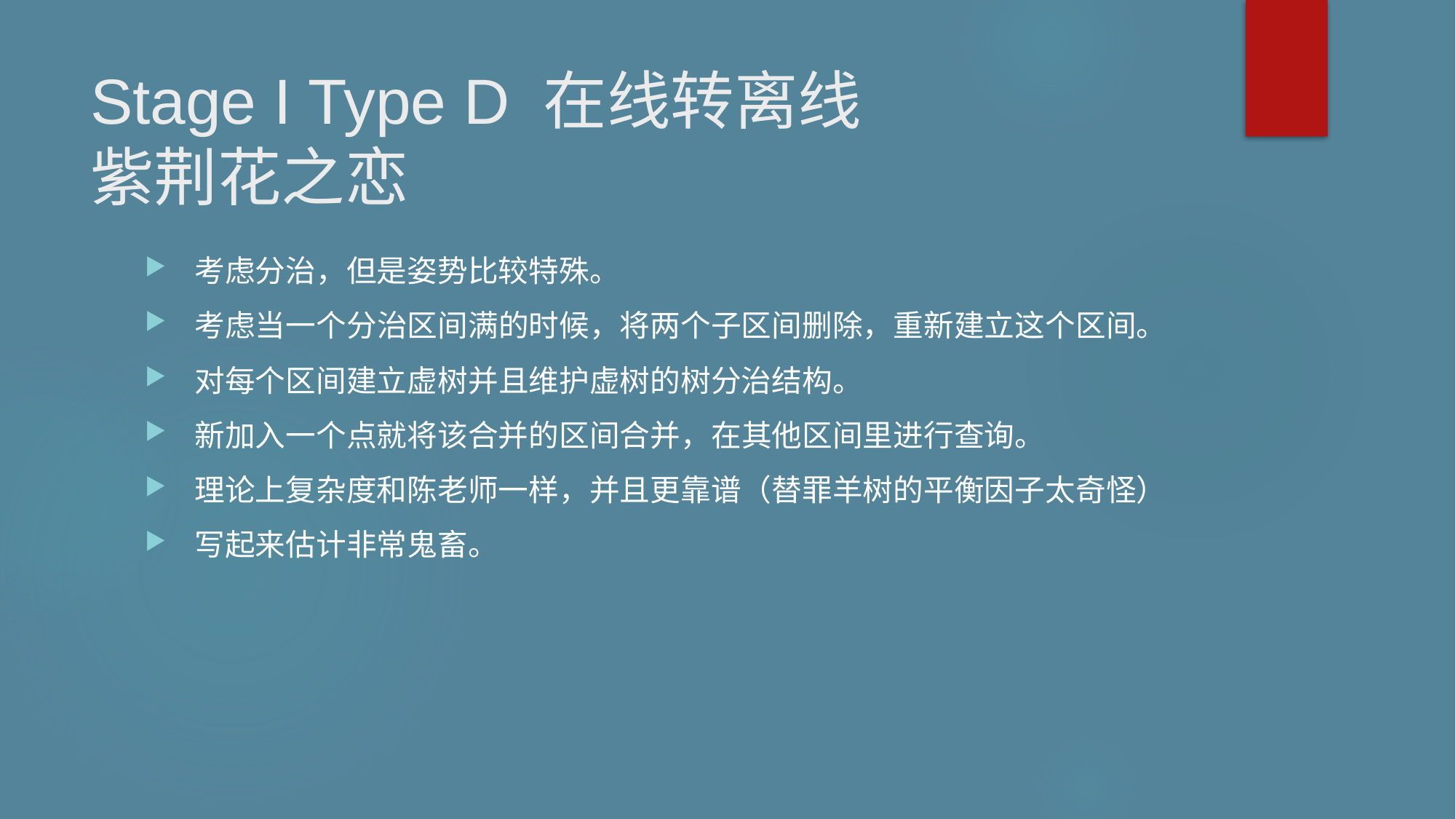

# Stage I Type D 在线转离线 紫荆花之恋
考虑分治，但是姿势比较特殊。
考虑当一个分治区间满的时候，将两个子区间删除，重新建立这个区间。
对每个区间建立虚树并且维护虚树的树分治结构。
新加入一个点就将该合并的区间合并，在其他区间里进行查询。
理论上复杂度和陈老师一样，并且更靠谱（替罪羊树的平衡因子太奇怪）
写起来估计非常鬼畜。